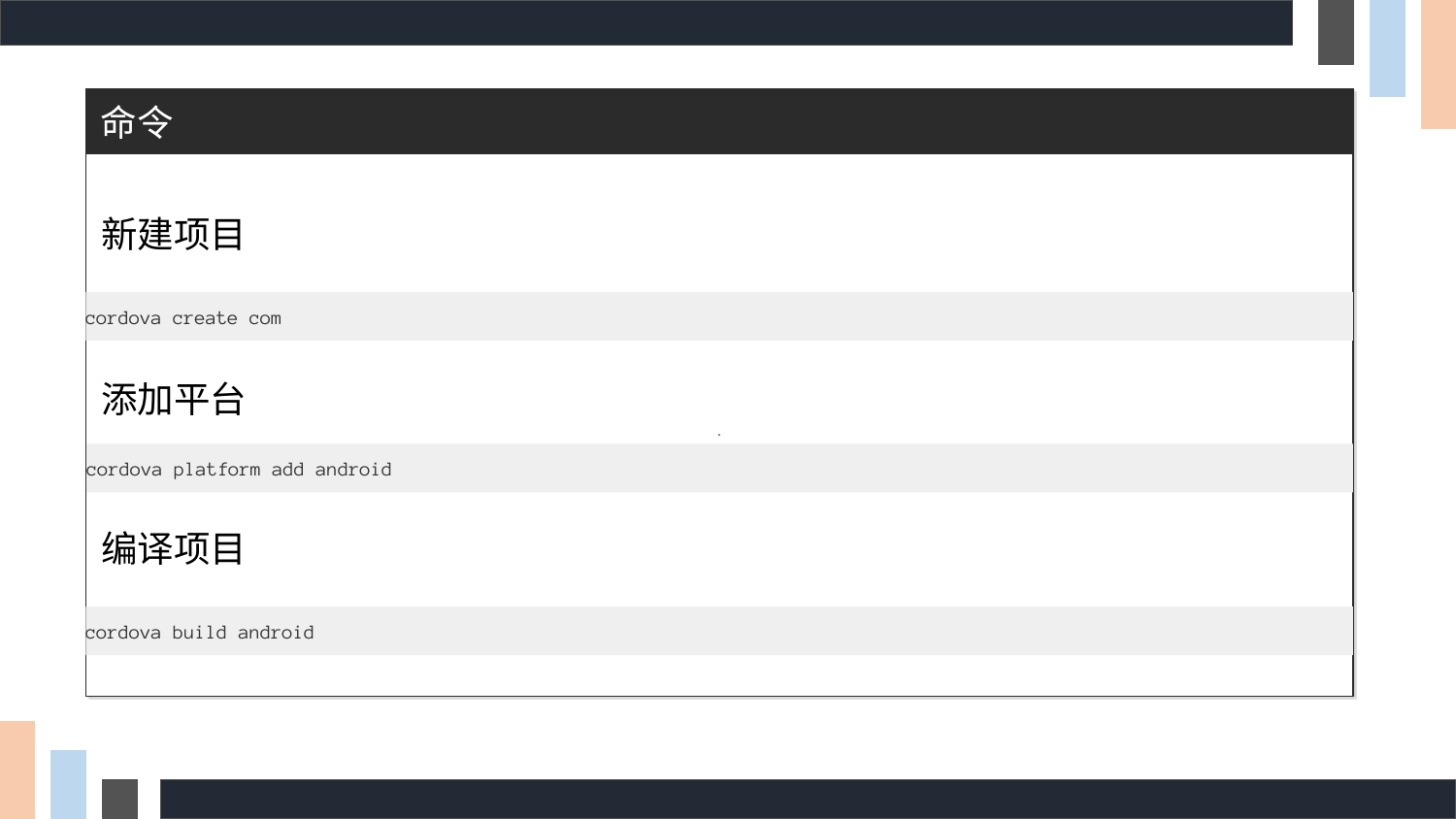

.

命令
新建项目
cordova create com
添加平台
cordova platform add android
编译项目
cordova build android